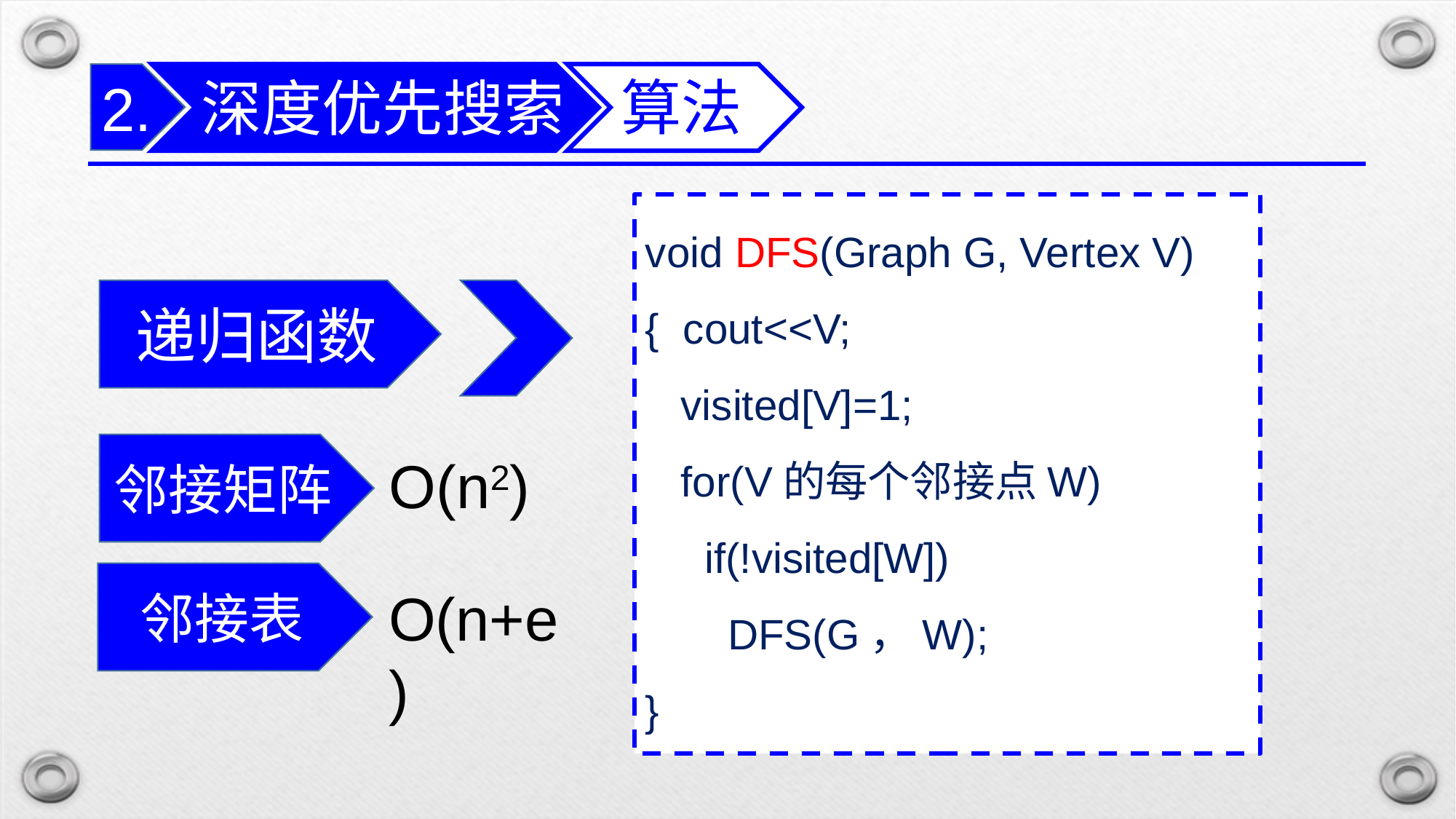

深度优先搜索

算法
2.
void DFS(Graph G, Vertex V)
{  cout<<V;
   visited[V]=1;
   for(V的每个邻接点W)
     if(!visited[W])
       DFS(G，W);
}
递归函数

邻接矩阵
O(n2)
邻接表
O(n+e)